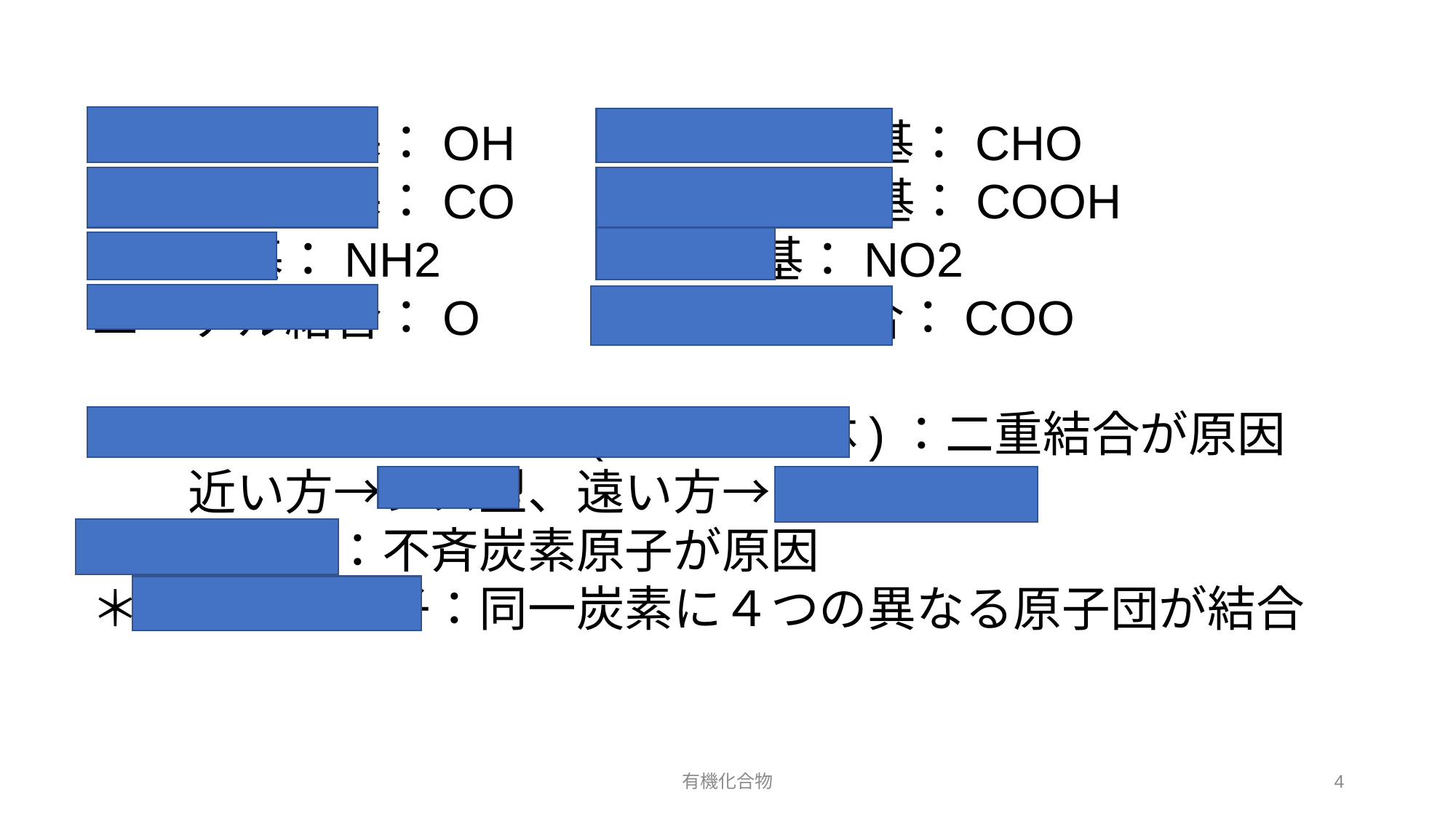

ヒドロキシ基：OH　　アルデヒド基：CHO
カルボニル基：CO　　カルボキシ基：COOH
アミノ基：NH2　　　 ニトロ基：NO2
エーテル結合：O         エステル結合：COO

シスートランス異性体(幾何異性体)：二重結合が原因
　　近い方→シス型、遠い方→トランス型
鏡像異性体：不斉炭素原子が原因
＊不斉炭素原子：同一炭素に４つの異なる原子団が結合

有機化合物
4